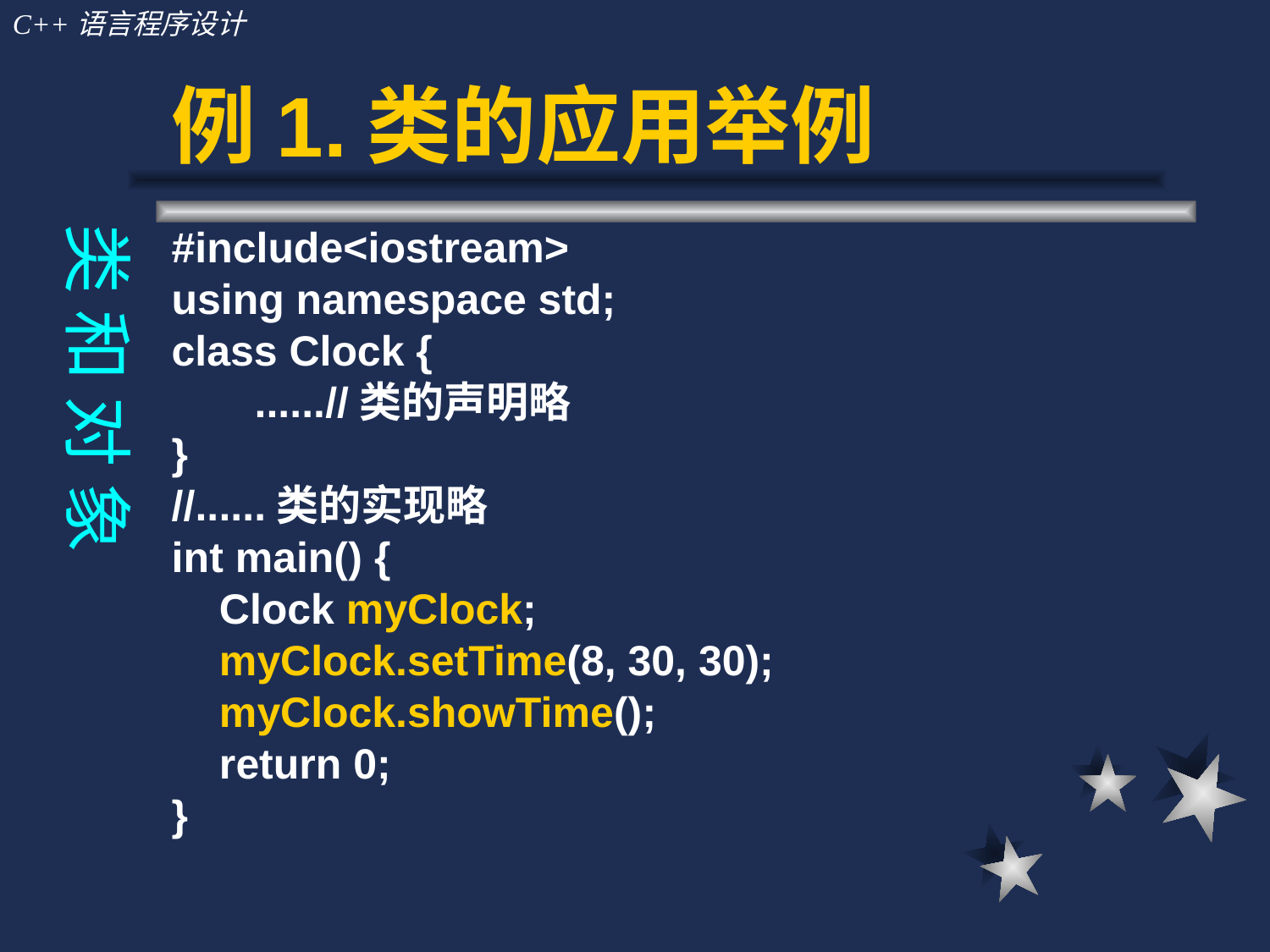

# 例1.类的应用举例
类 和 对 象
#include<iostream>
using namespace std;
class Clock {
       ......//类的声明略
}
//......类的实现略
int main() {
	Clock myClock;
	myClock.setTime(8, 30, 30);
	myClock.showTime();
	return 0;
}
31